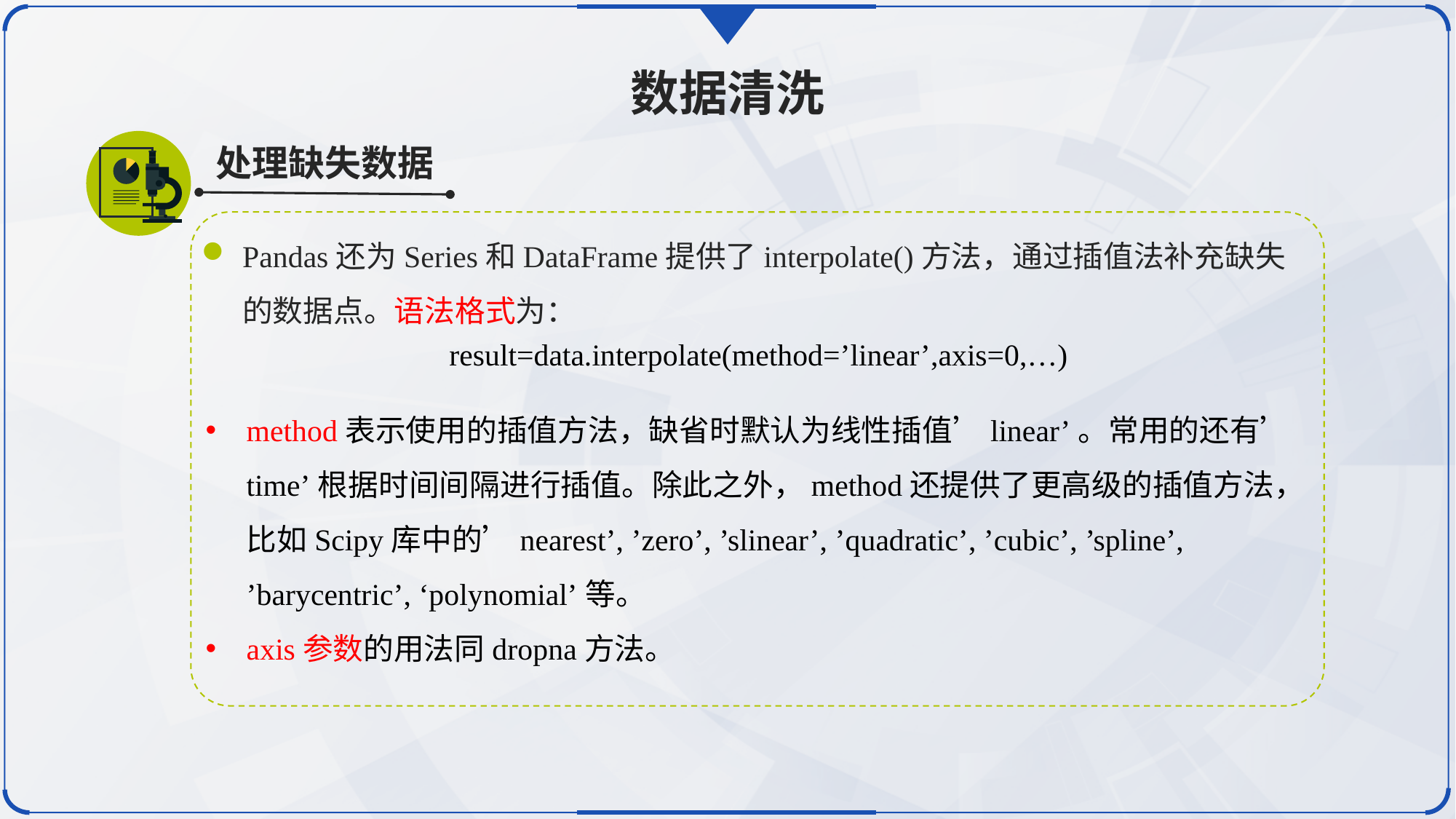

数据清洗

处理缺失数据

Pandas还为Series和DataFrame提供了interpolate()方法，通过插值法补充缺失的数据点。语法格式为：

result=data.interpolate(method=’linear’,axis=0,…)
method表示使用的插值方法，缺省时默认为线性插值’linear’。常用的还有’time’根据时间间隔进行插值。除此之外，method还提供了更高级的插值方法，比如Scipy库中的’nearest’, ’zero’, ’slinear’, ’quadratic’, ’cubic’, ’spline’, ’barycentric’, ‘polynomial’等。
axis参数的用法同dropna方法。